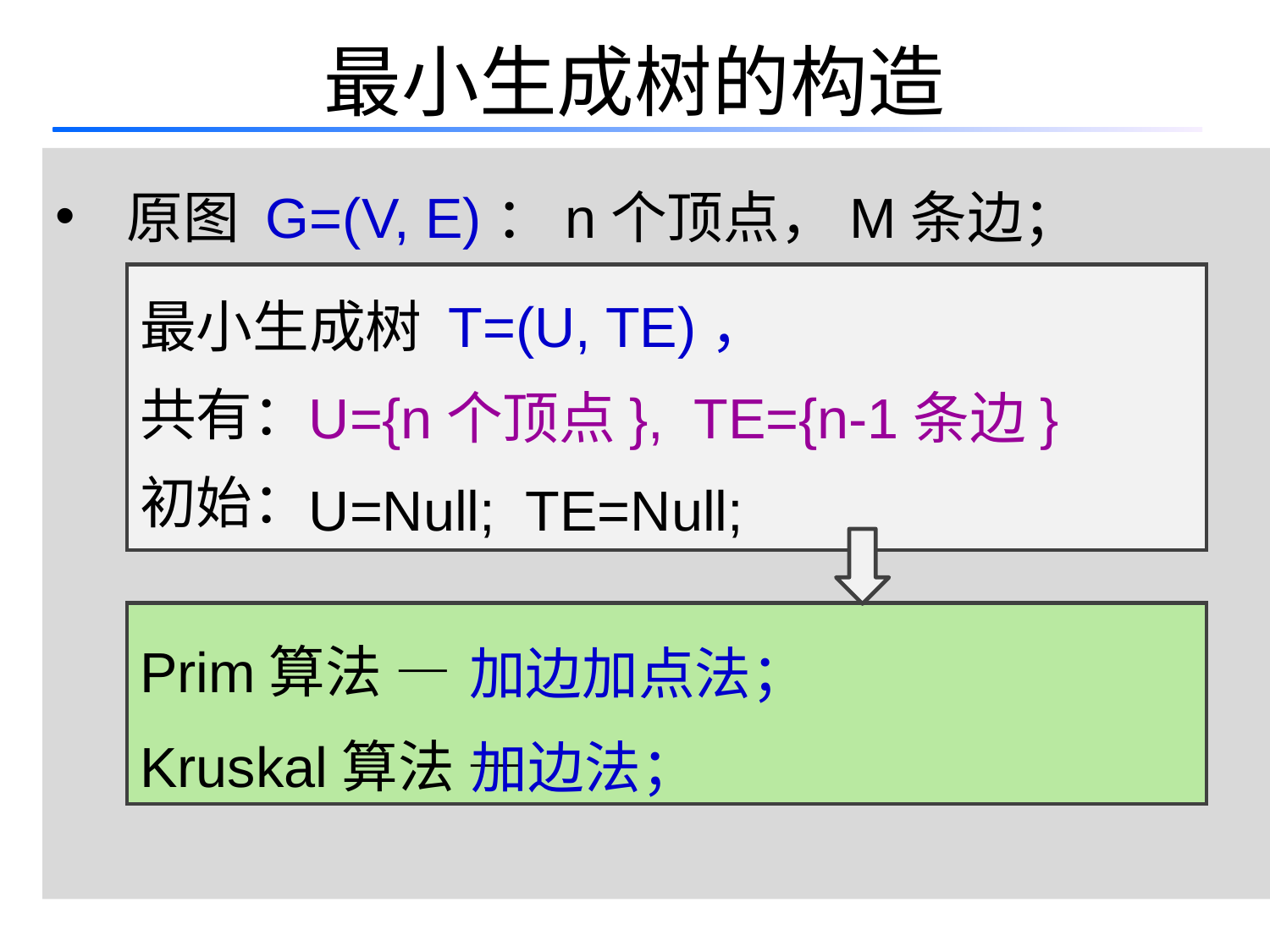

# 最小生成树的构造

原图 G=(V, E)：n个顶点，M条边；
最小生成树 T=(U, TE)，
共有：
初始：
U={n个顶点},  TE={n-1条边}
U=Null;  TE=Null;

Prim算法 —
Kruskal算法 —
加边加点法；
加边法；